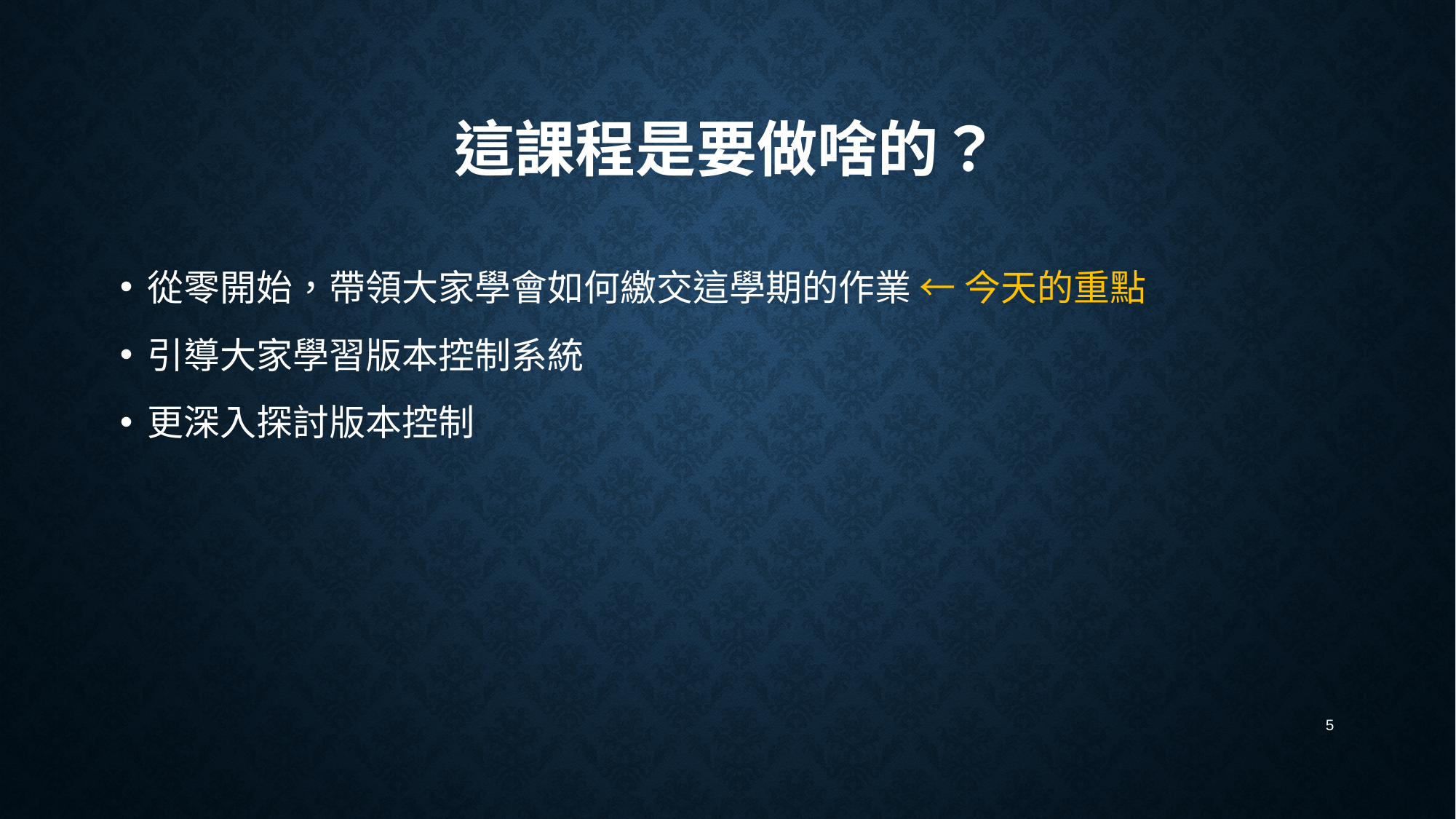

# 這課程是要做啥的？
從零開始，帶領大家學會如何繳交這學期的作業 ← 今天的重點
引導大家學習版本控制系統
更深入探討版本控制
5